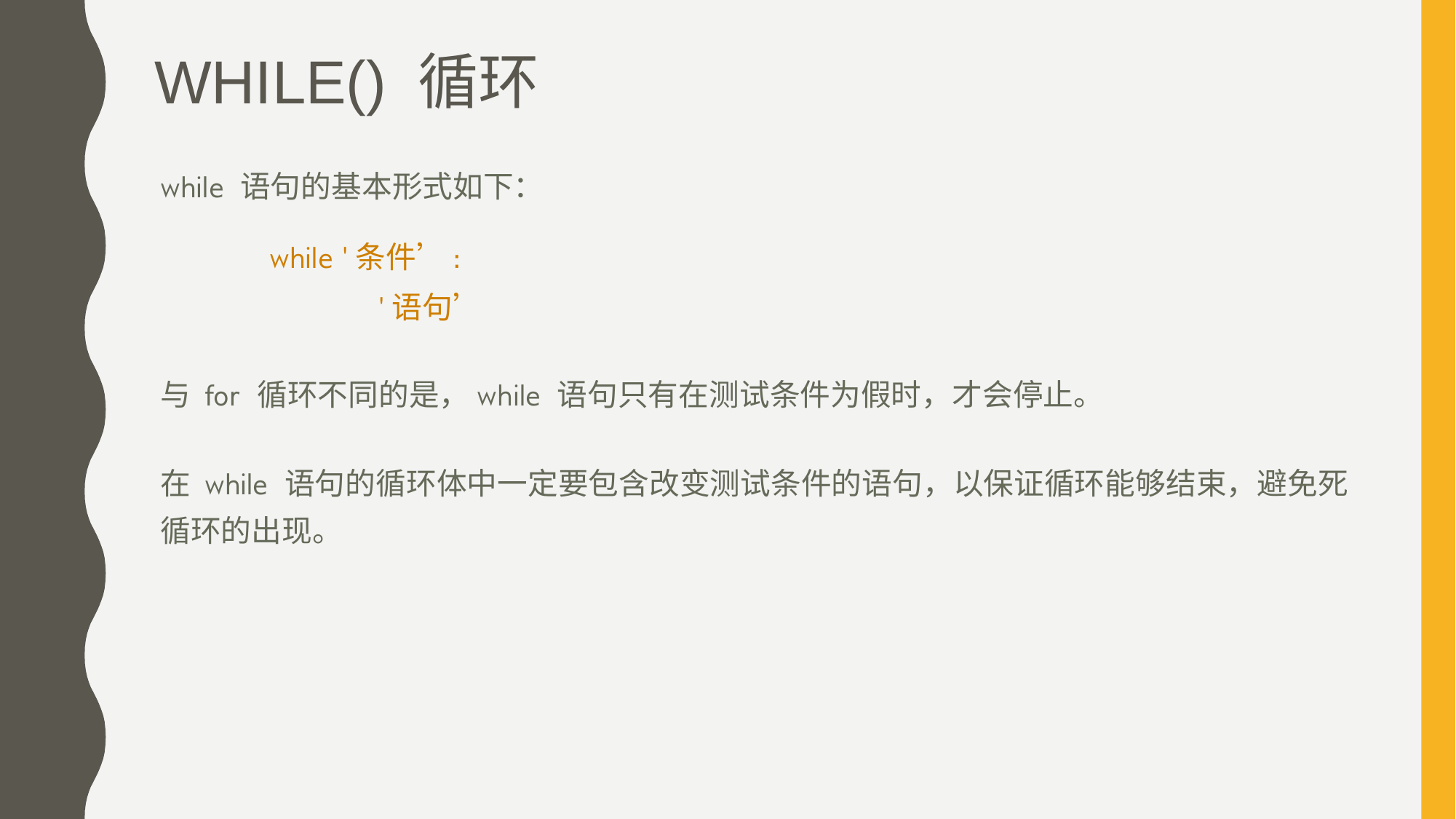

# While() 循环
while 语句的基本形式如下：

	while '条件’:
		'语句’

与 for 循环不同的是，while 语句只有在测试条件为假时，才会停止。

在 while 语句的循环体中一定要包含改变测试条件的语句，以保证循环能够结束，避免死循环的出现。